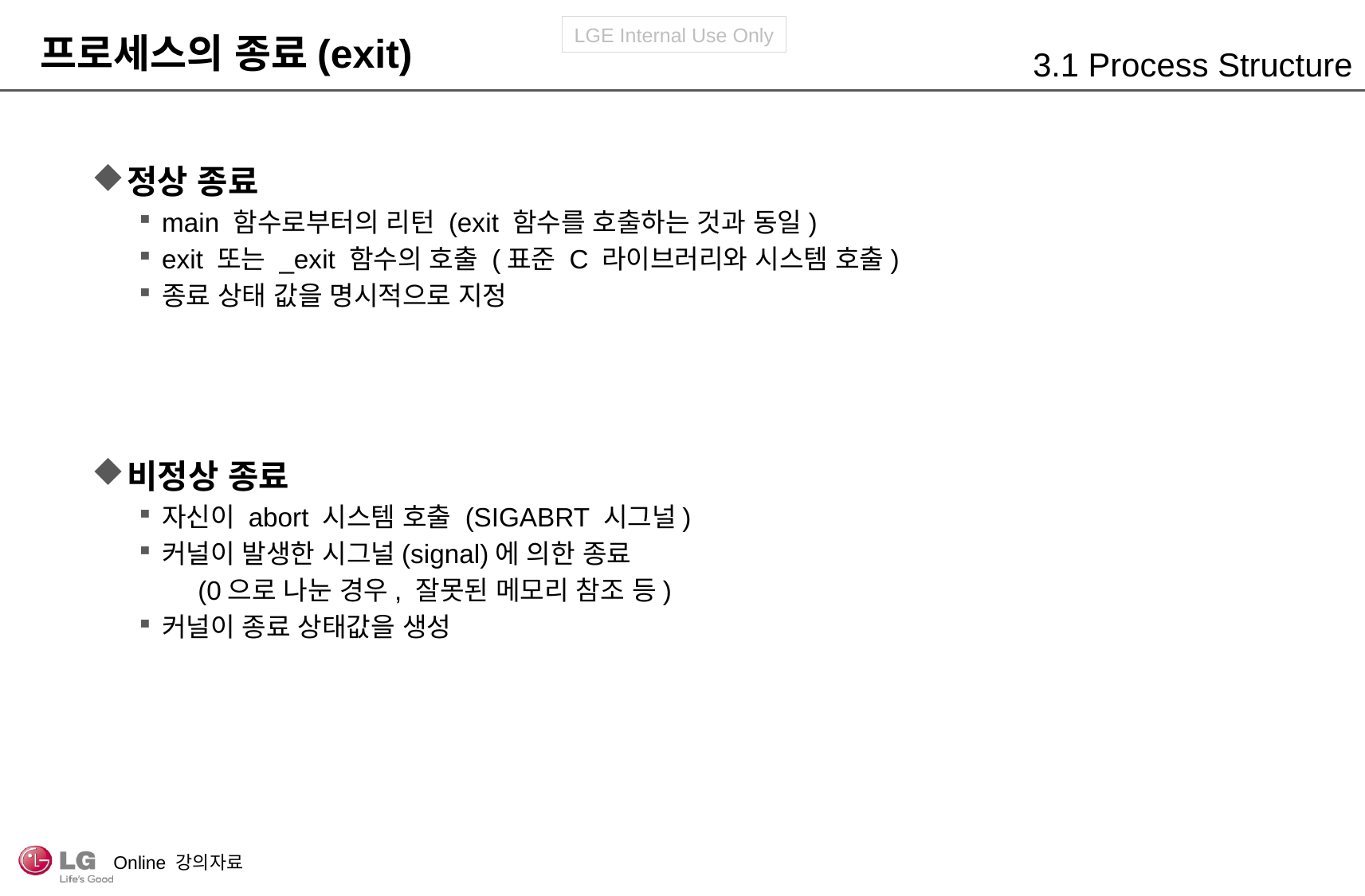

프로세스의 종료(exit)
3.1 Process Structure

정상 종료
main 함수로부터의 리턴 (exit 함수를 호출하는 것과 동일)
exit 또는 _exit 함수의 호출 (표준 C 라이브러리와 시스템 호출)
종료 상태 값을 명시적으로 지정

비정상 종료
자신이 abort 시스템 호출 (SIGABRT 시그널)
커널이 발생한 시그널(signal)에 의한 종료
        (0으로 나눈 경우, 잘못된 메모리 참조 등)
커널이 종료 상태값을 생성